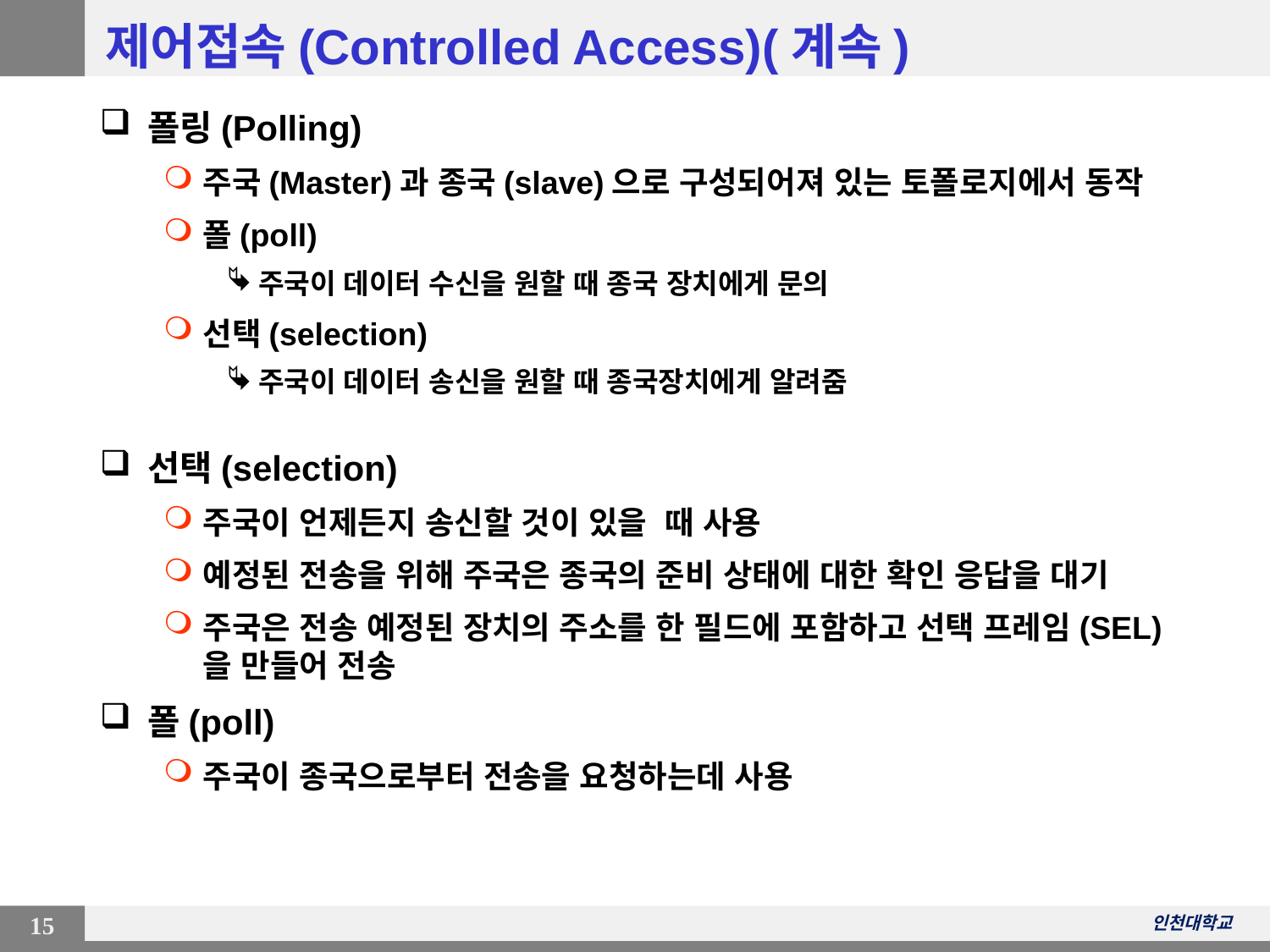

# 제어접속(Controlled Access)(계속)
폴링(Polling)
주국(Master)과 종국(slave)으로 구성되어져 있는 토폴로지에서 동작
폴(poll)
주국이 데이터 수신을 원할 때 종국 장치에게 문의
선택(selection)
주국이 데이터 송신을 원할 때 종국장치에게 알려줌

선택(selection)
주국이 언제든지 송신할 것이 있을  때 사용
예정된 전송을 위해 주국은 종국의 준비 상태에 대한 확인 응답을 대기
주국은 전송 예정된 장치의 주소를 한 필드에 포함하고 선택 프레임(SEL)을 만들어 전송
폴(poll)
주국이 종국으로부터 전송을 요청하는데 사용